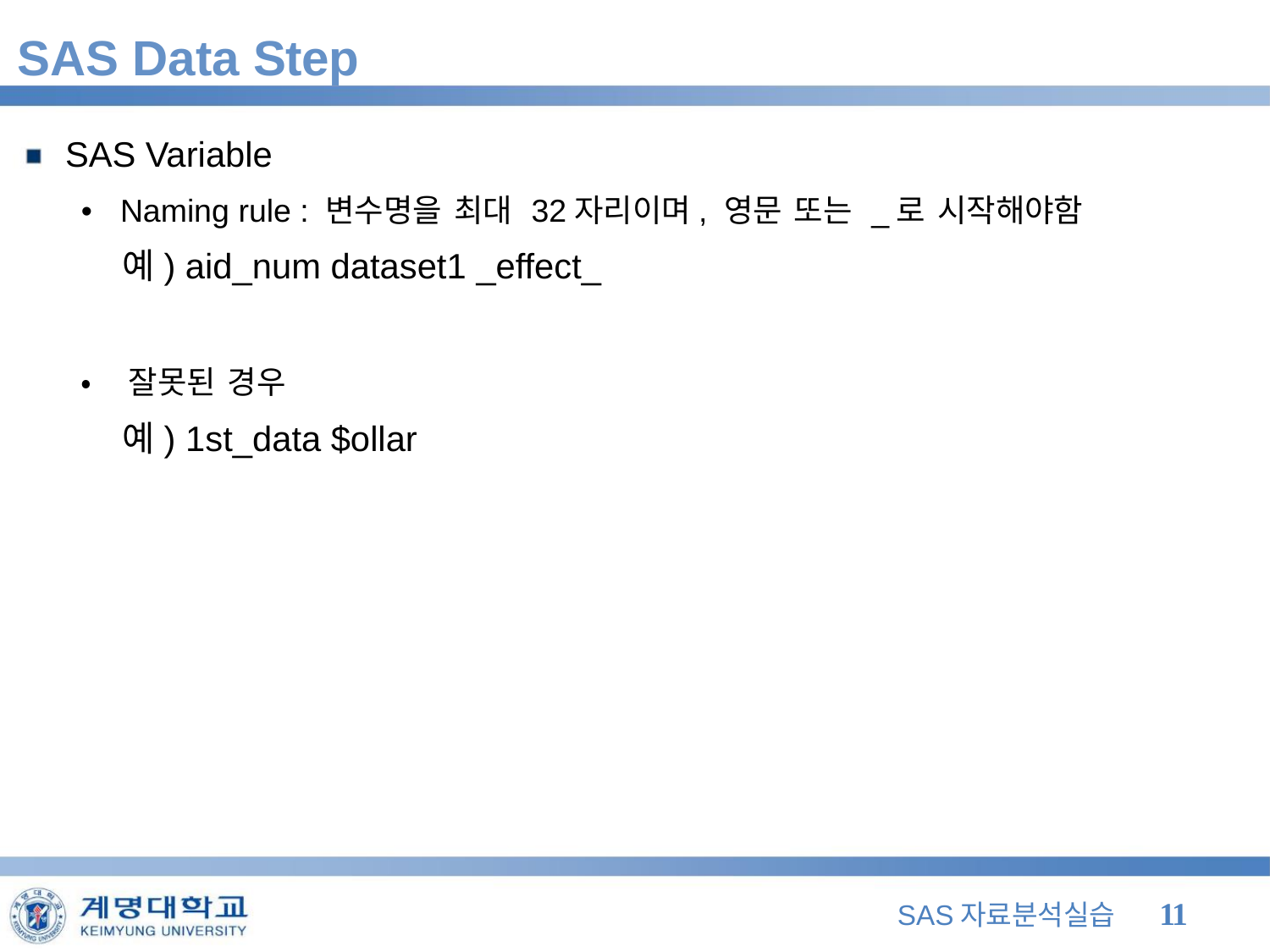

SAS Data Step
SAS Variable
• Naming rule : 변수명을 최대 32자리이며, 영문 또는 _로 시작해야함
예) aid_num dataset1 _effect_
• 잘못된 경우
예) 1st_data $ollar
SAS자료분석실습 11